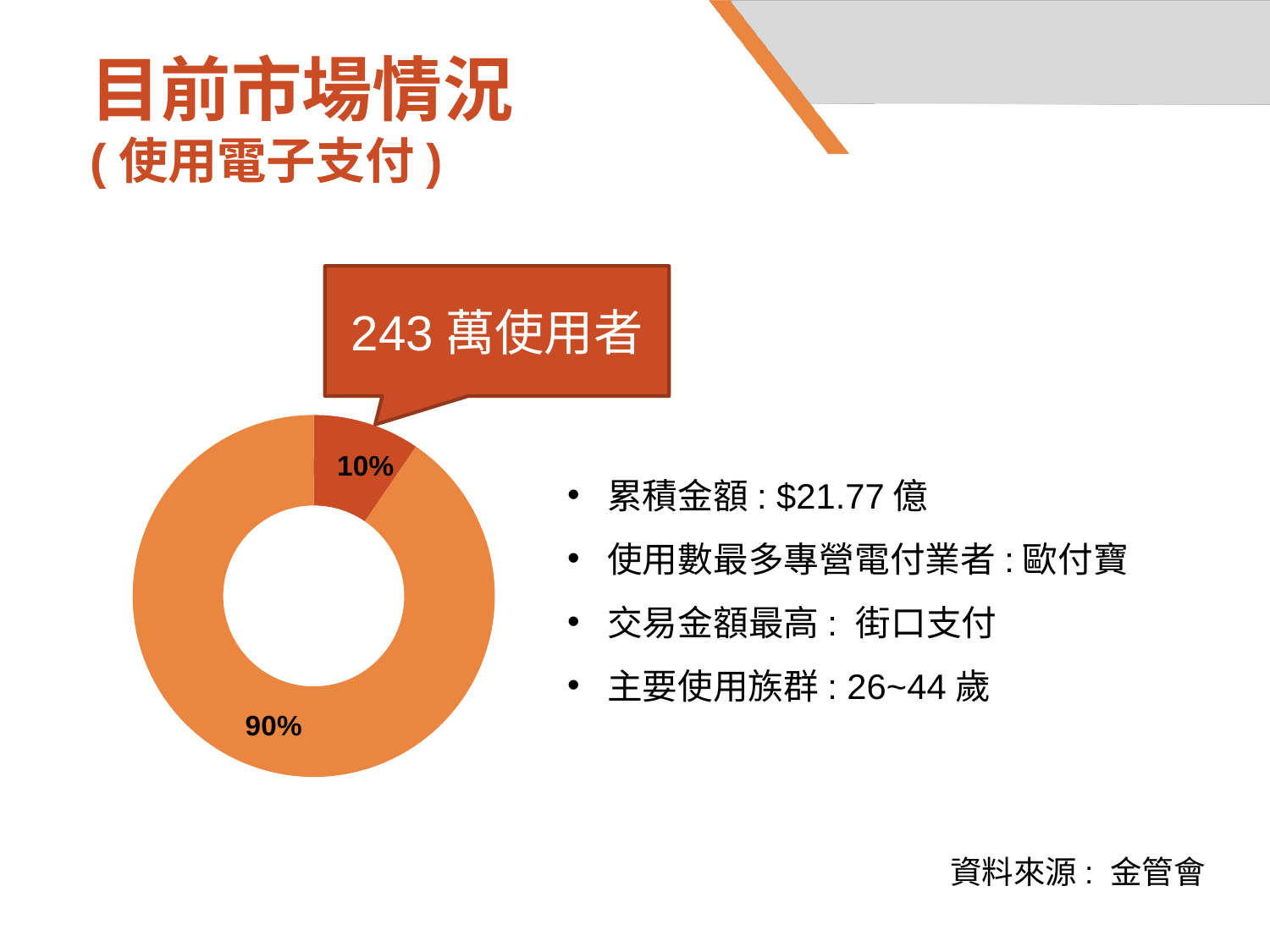

# 目前市場情況 (使用電子支付)
243萬使用者

### Chart

| Category | Sales |
|---|---|
| 1st Qtr | 243.0 |
| 2nd Qtr | 2300.0 |
累積金額: $21.77億
使用數最多專營電付業者:歐付寶
交易金額最高: 街口支付
主要使用族群: 26~44歲

資料來源: 金管會